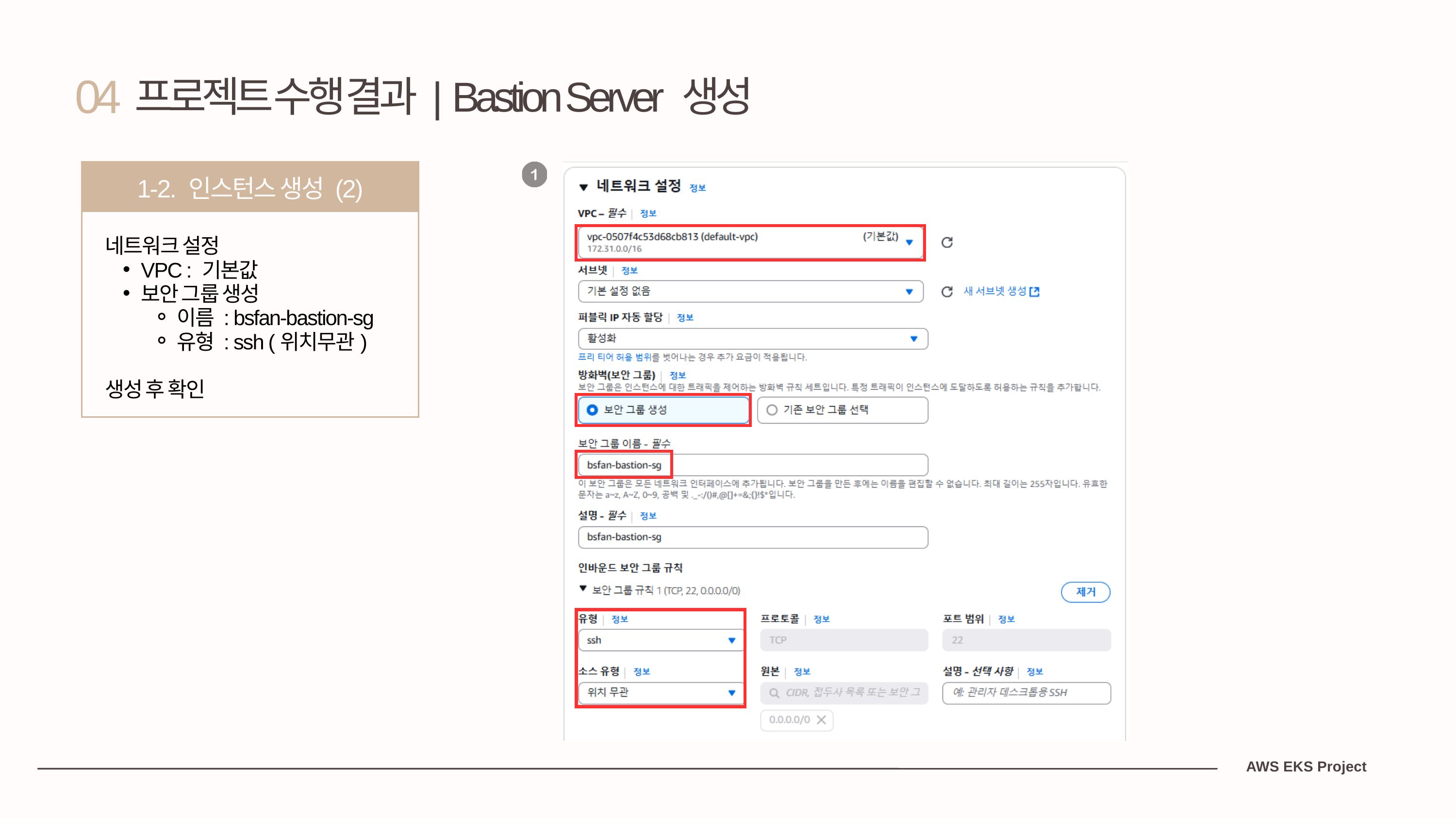

04
프로젝트 수행 결과 |  Bastion Server 생성

1-2. 인스턴스 생성 (2)

네트워크 설정
VPC : 기본값
보안 그룹 생성
이름 : bsfan-bastion-sg
유형 : ssh (위치무관)

생성 후 확인

AWS EKS Project